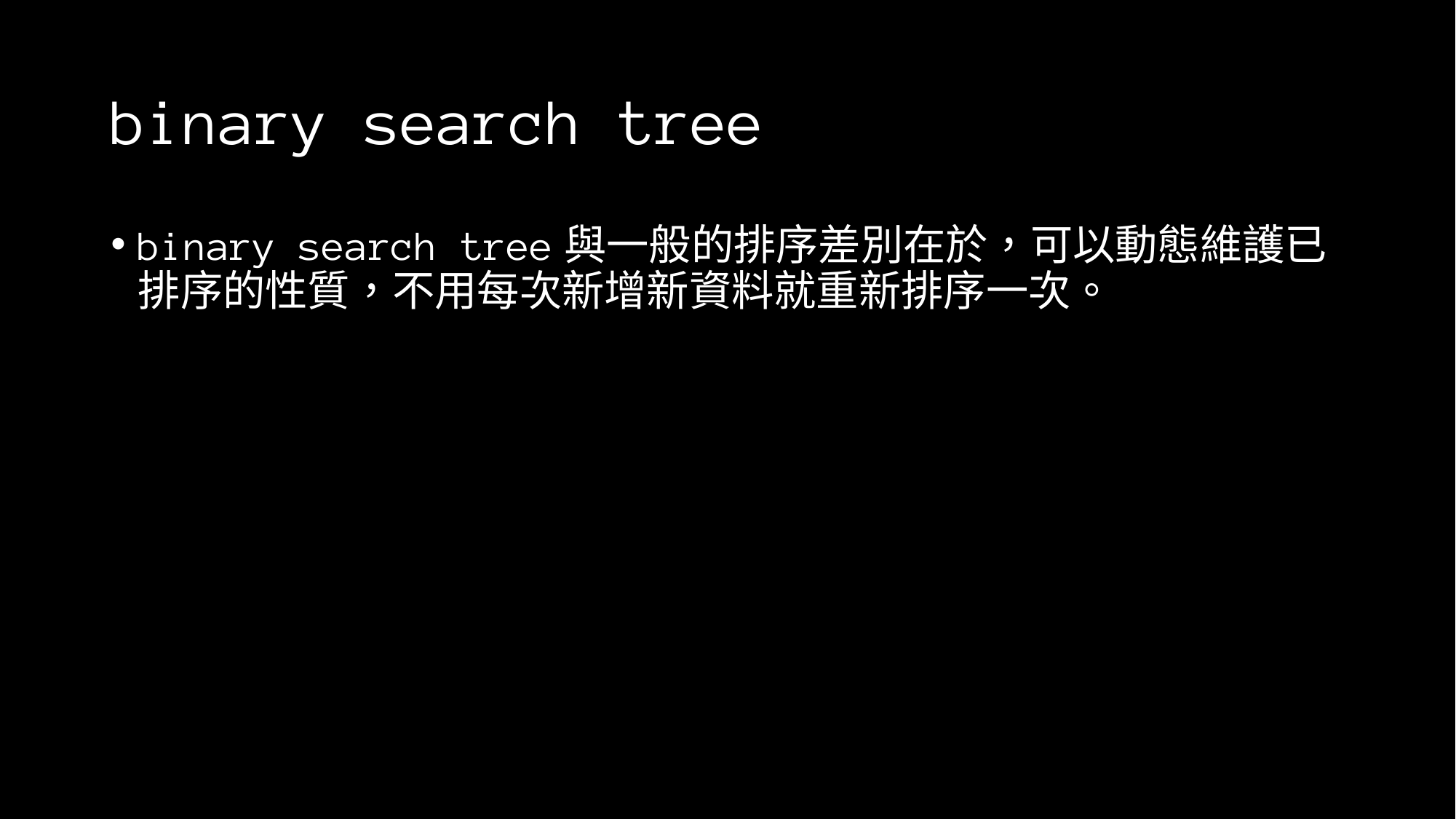

# binary search tree
binary search tree與一般的排序差別在於，可以動態維護已排序的性質，不用每次新增新資料就重新排序一次。